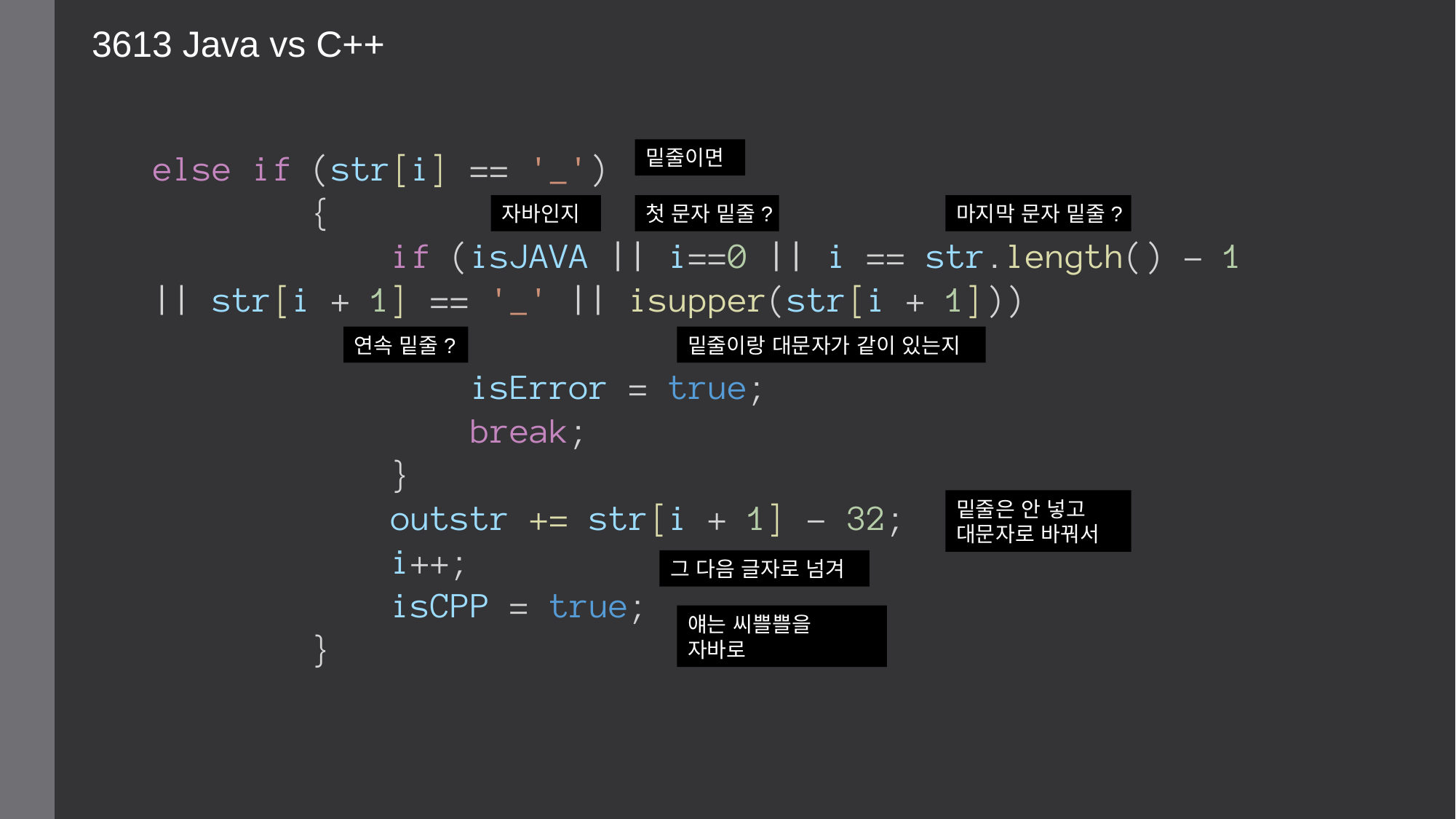

3613 Java vs C++
else if (str[i] == '_')
        {
            if (isJAVA || i==0 || i == str.length() - 1 || str[i + 1] == '_' || isupper(str[i + 1]))
            {
                isError = true;
                break;
            }
            outstr += str[i + 1] - 32;
            i++;
            isCPP = true;
        }
밑줄이면
자바인지
첫 문자 밑줄?
마지막 문자 밑줄?
연속 밑줄?
밑줄이랑 대문자가 같이 있는지
밑줄은 안 넣고 대문자로 바꿔서
그 다음 글자로 넘겨
얘는 씨쁠쁠을
자바로